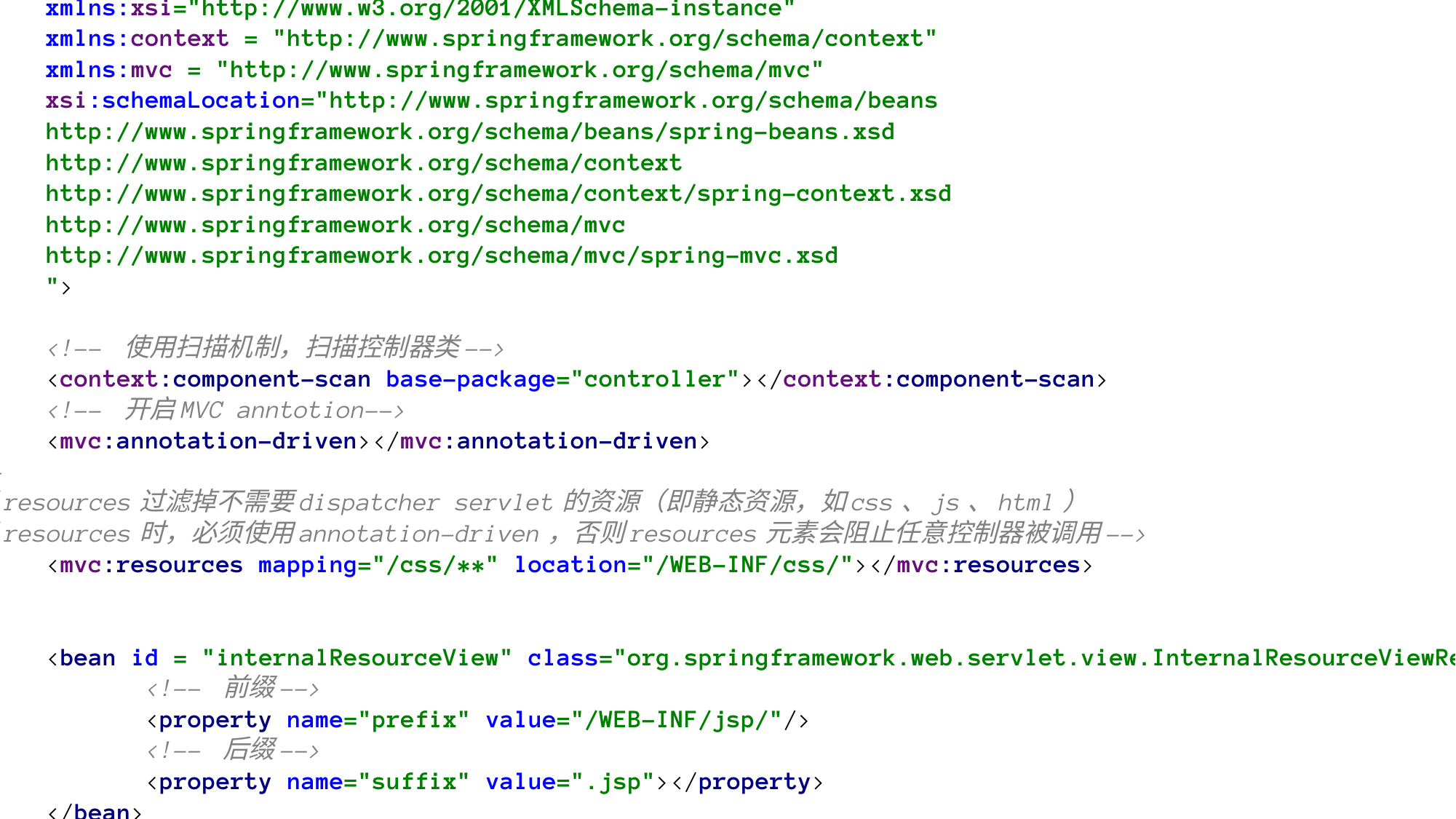

<?xml version="1.0" encoding="UTF-8"?>
<beans xmlns="http://www.springframework.org/schema/beans"
       xmlns:xsi="http://www.w3.org/2001/XMLSchema-instance"
       xmlns:context = "http://www.springframework.org/schema/context"
       xmlns:mvc = "http://www.springframework.org/schema/mvc"
       xsi:schemaLocation="http://www.springframework.org/schema/beans
       http://www.springframework.org/schema/beans/spring-beans.xsd
       http://www.springframework.org/schema/context
       http://www.springframework.org/schema/context/spring-context.xsd
       http://www.springframework.org/schema/mvc
       http://www.springframework.org/schema/mvc/spring-mvc.xsd
       ">
       <!-- 使用扫描机制，扫描控制器类-->
       <context:component-scan base-package="controller"></context:component-scan>
       <!-- 开启MVC anntotion-->
       <mvc:annotation-driven></mvc:annotation-driven>
<!--
使用resources过滤掉不需要dispatcher servlet的资源（即静态资源，如css、js、html）
使用resources时，必须使用annotation-driven，否则resources元素会阻止任意控制器被调用-->
       <mvc:resources mapping="/css/**" location="/WEB-INF/css/"></mvc:resources>
       <bean id = "internalResourceView" class="org.springframework.web.servlet.view.InternalResourceViewResolver">
              <!-- 前缀-->
              <property name="prefix" value="/WEB-INF/jsp/"/>
              <!-- 后缀-->
              <property name="suffix" value=".jsp"></property>
       </bean>
</beans>